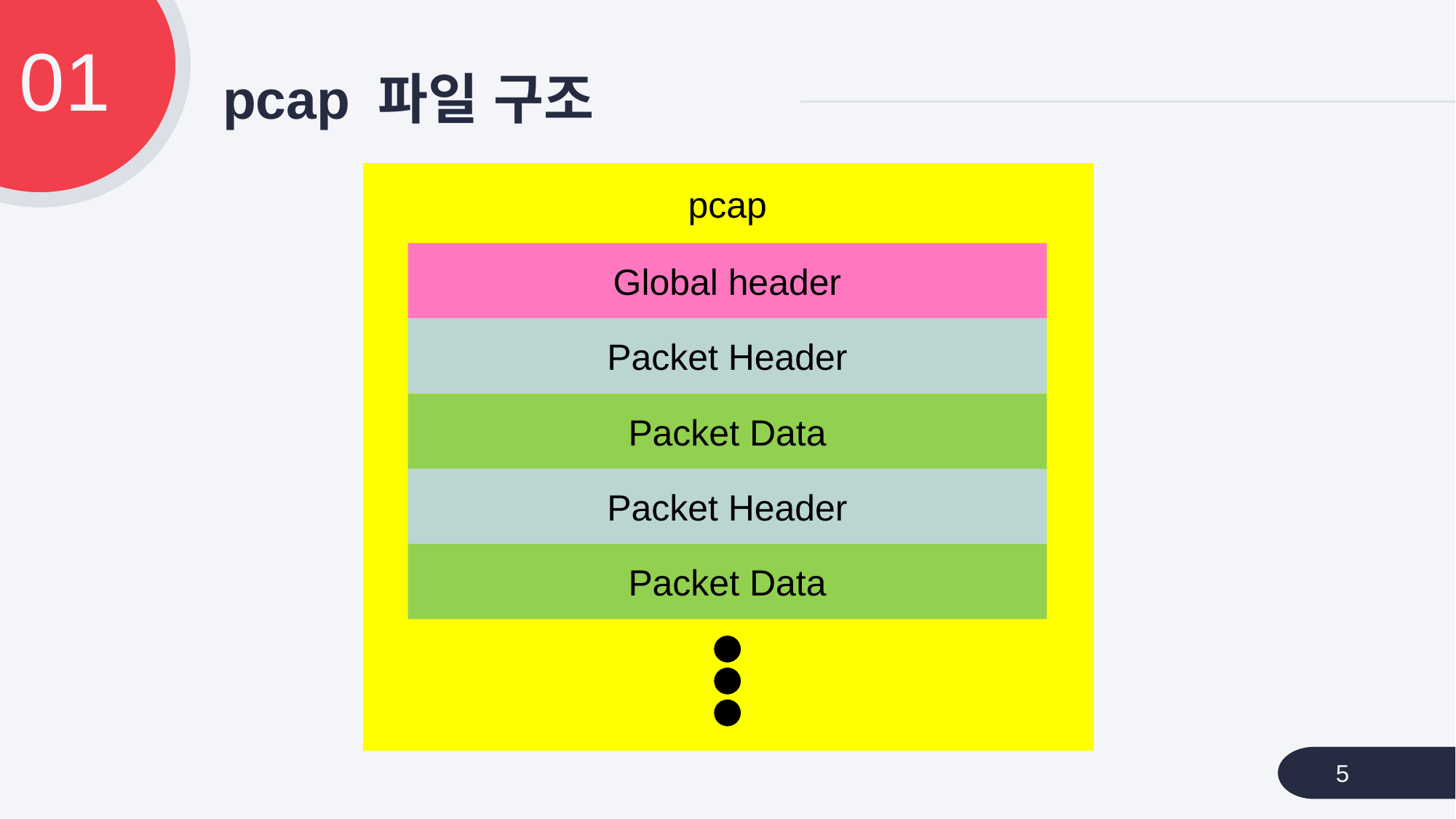

01
# pcap 파일 구조

pcap
Global header
Packet Header
Packet Data
Packet Header
Packet Data

5